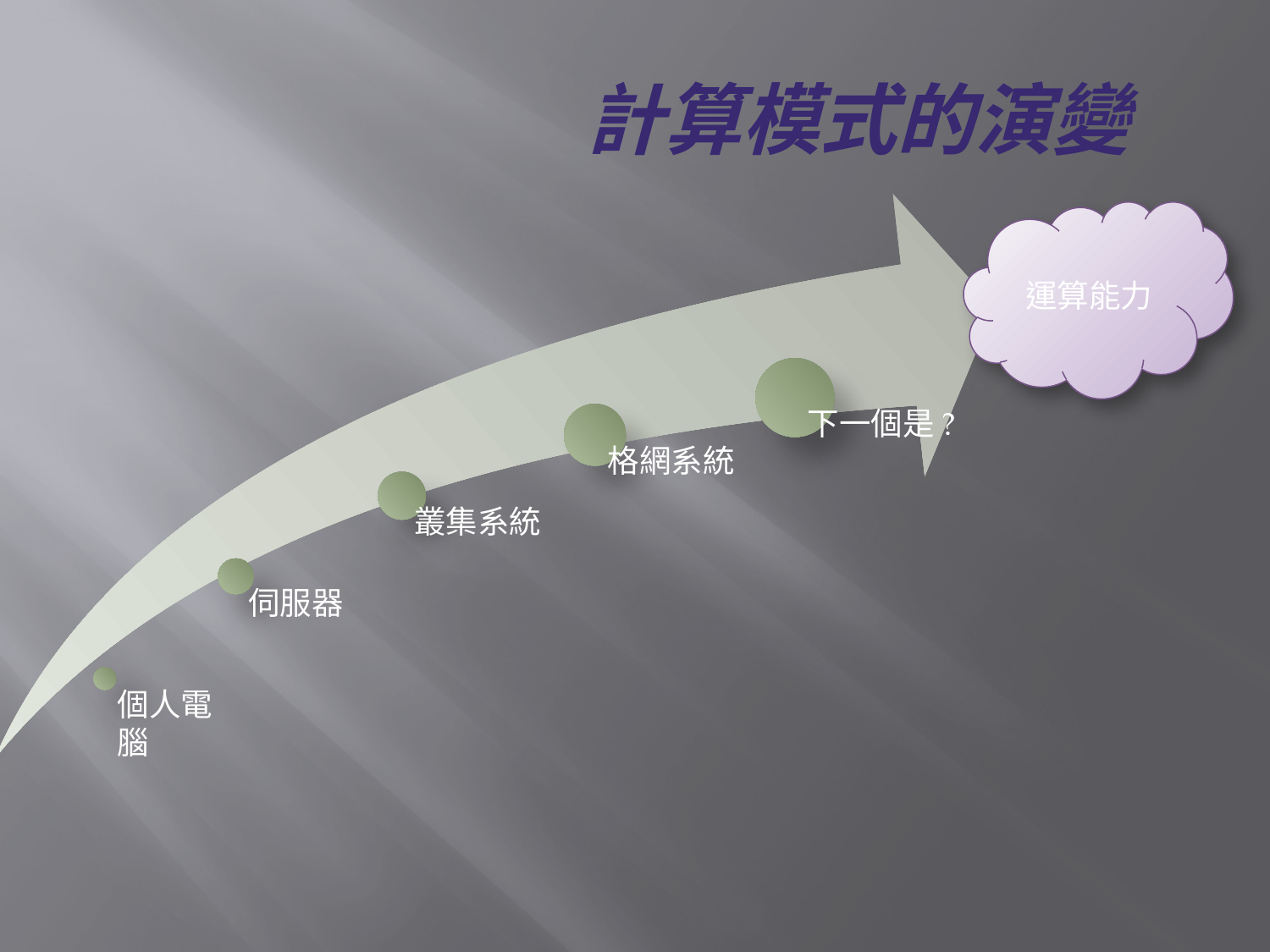

計算模式的演變
個人電腦
下一個是?
伺服器
叢集系統
格網系統
運算能力